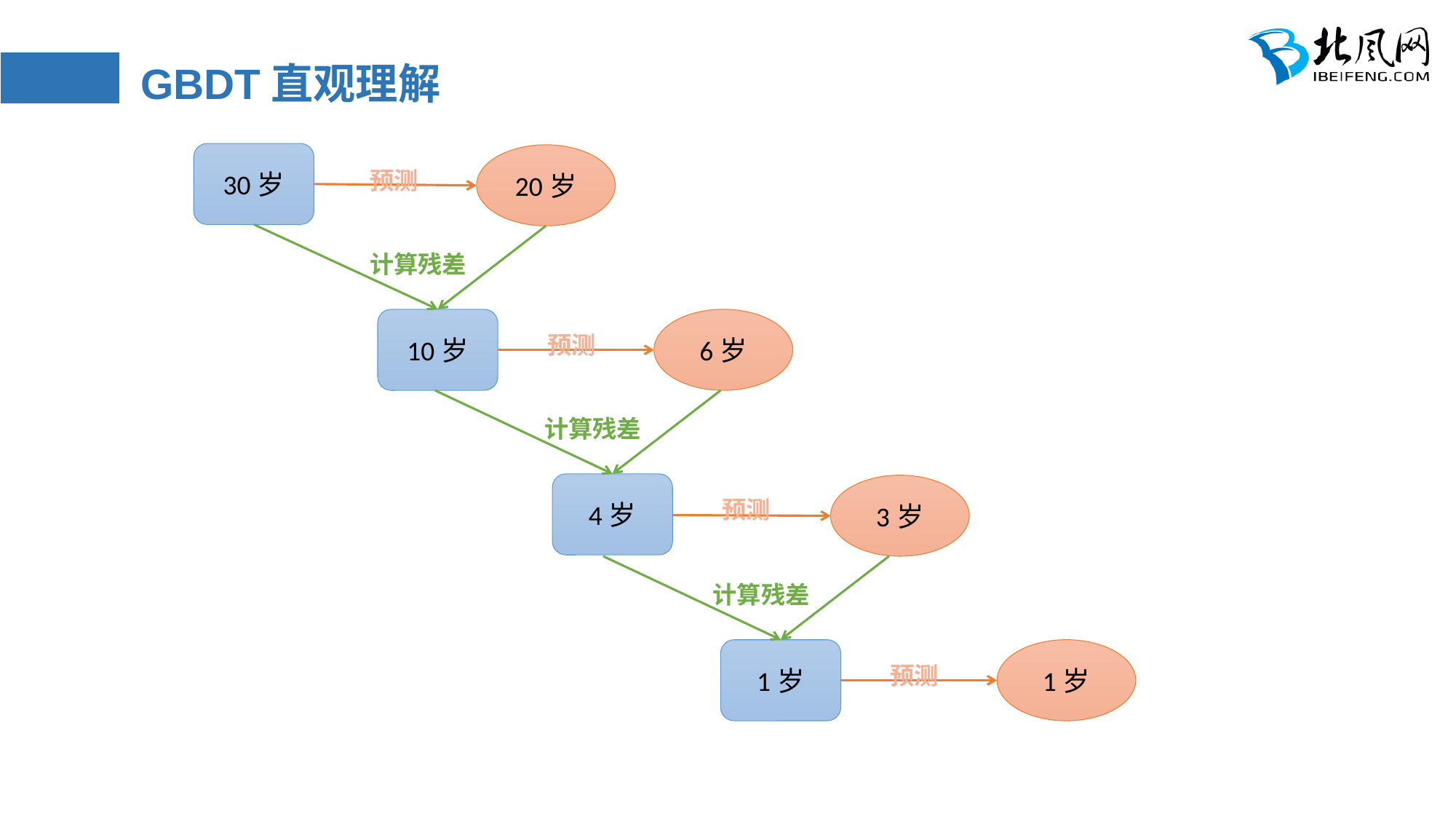

# GBDT直观理解
30岁
20岁
预测
计算残差
10岁
6岁
预测
计算残差
4岁
3岁
预测
计算残差
1岁
1岁
预测